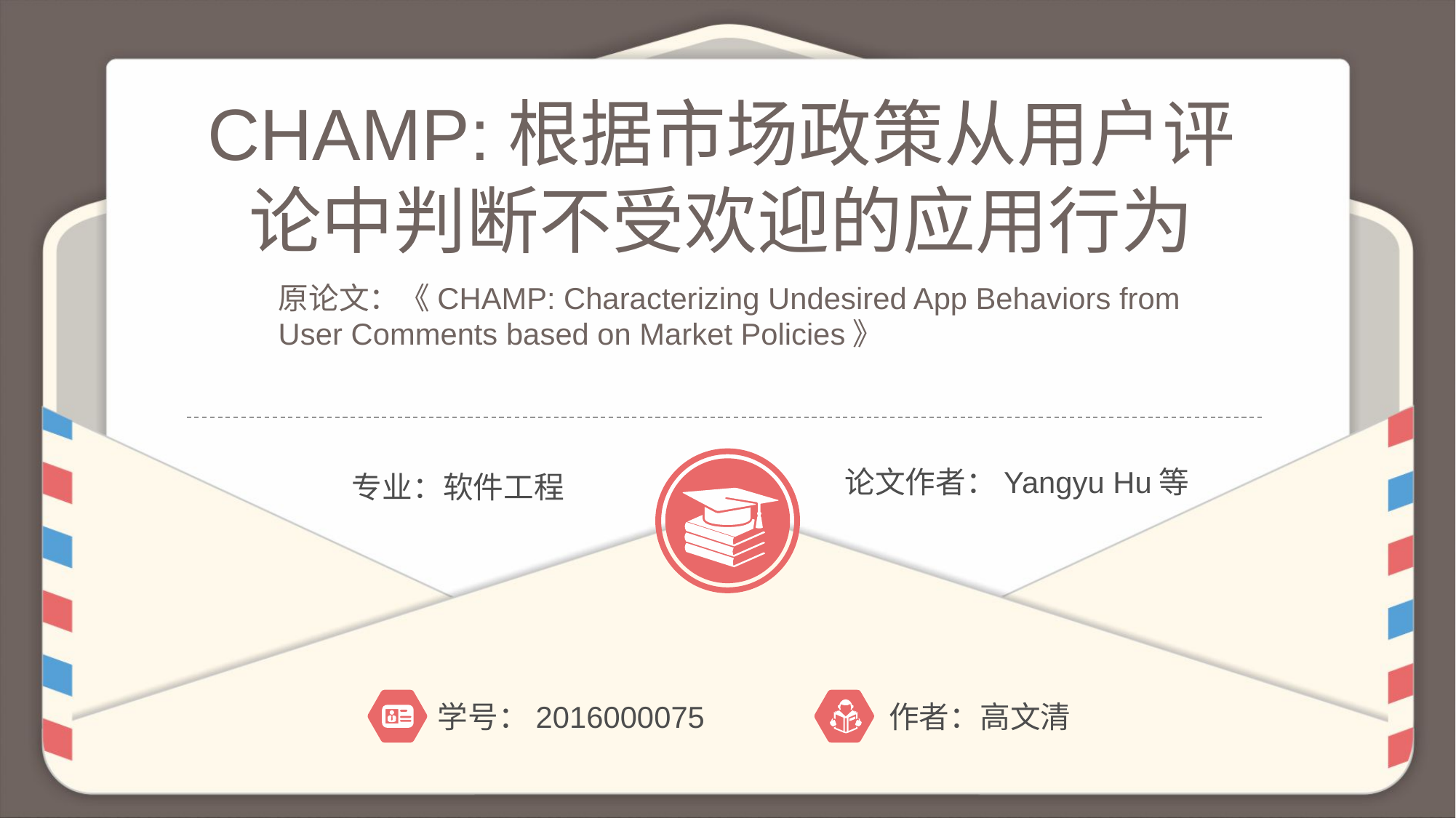

CHAMP:根据市场政策从用户评论中判断不受欢迎的应用行为
原论文：《CHAMP: Characterizing Undesired App Behaviors from
User Comments based on Market Policies》

论文作者：Yangyu Hu等
专业：软件工程

学号：2016000075
作者：高文清